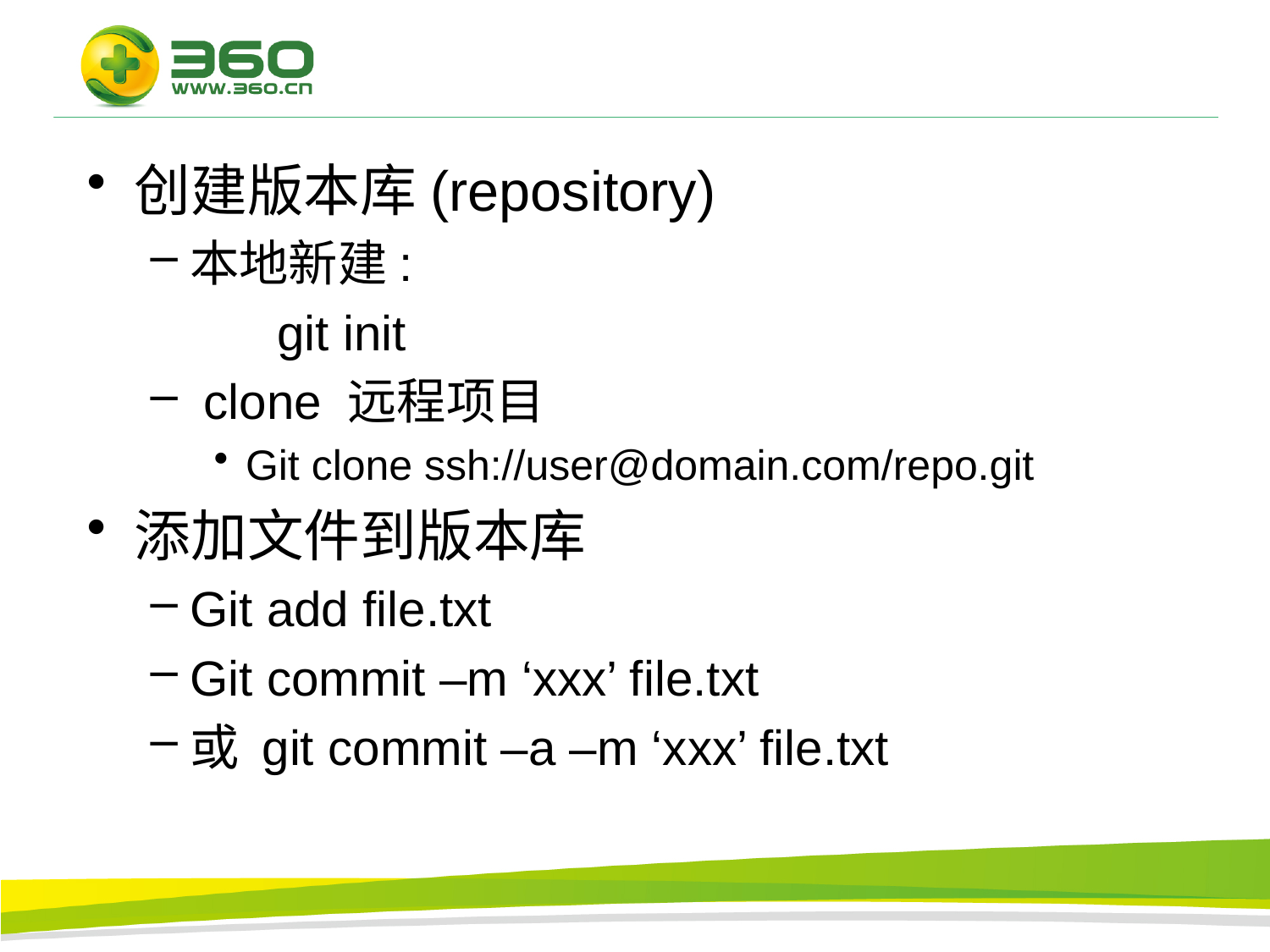

#
创建版本库(repository)
本地新建:
	git init
 clone 远程项目
Git clone ssh://user@domain.com/repo.git
添加文件到版本库
Git add file.txt
Git commit –m ‘xxx’ file.txt
或 git commit –a –m ‘xxx’ file.txt